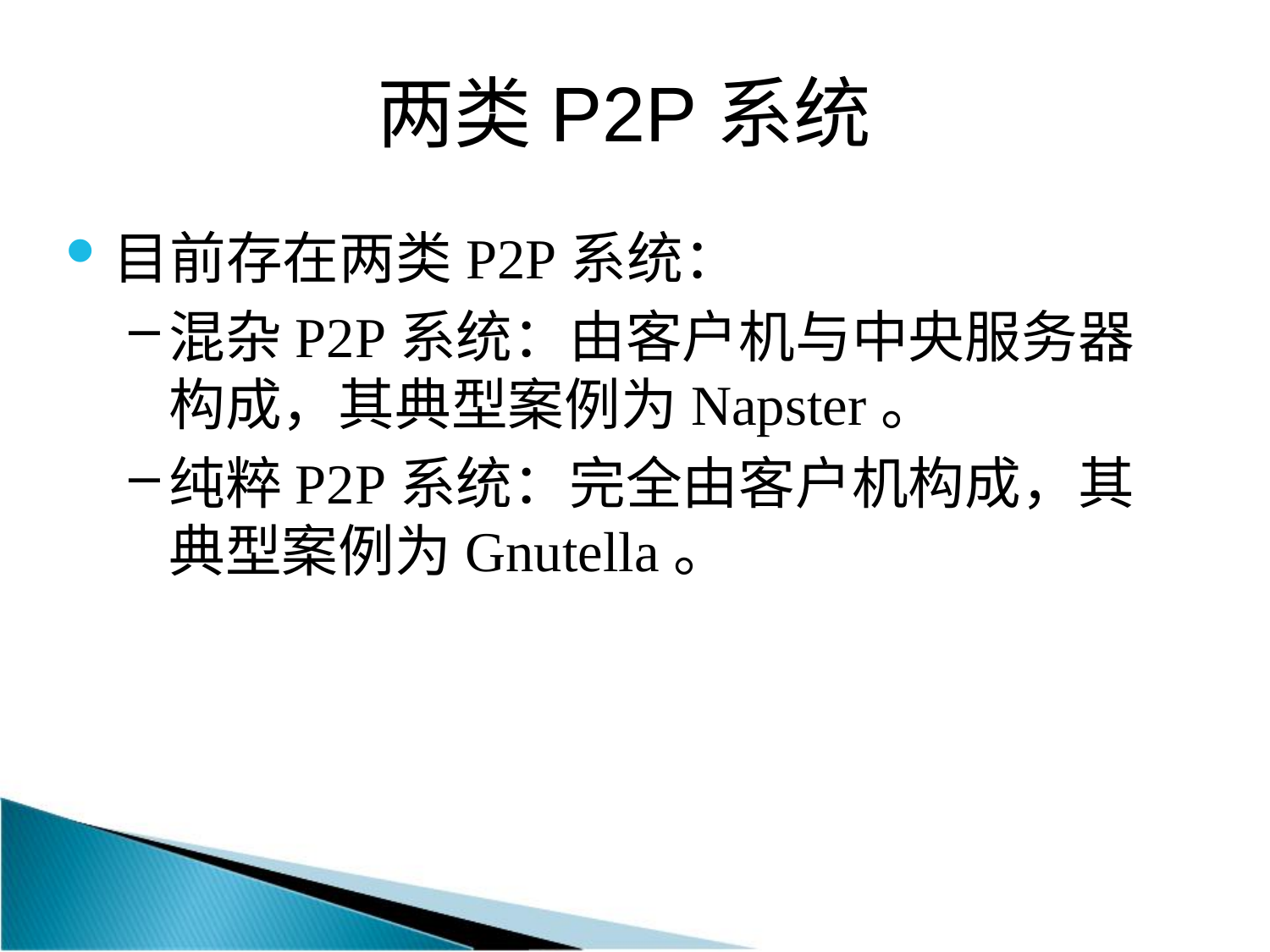

# 两类P2P系统
目前存在两类P2P系统：
混杂P2P系统：由客户机与中央服务器构成，其典型案例为Napster。
纯粹P2P系统：完全由客户机构成，其典型案例为Gnutella。